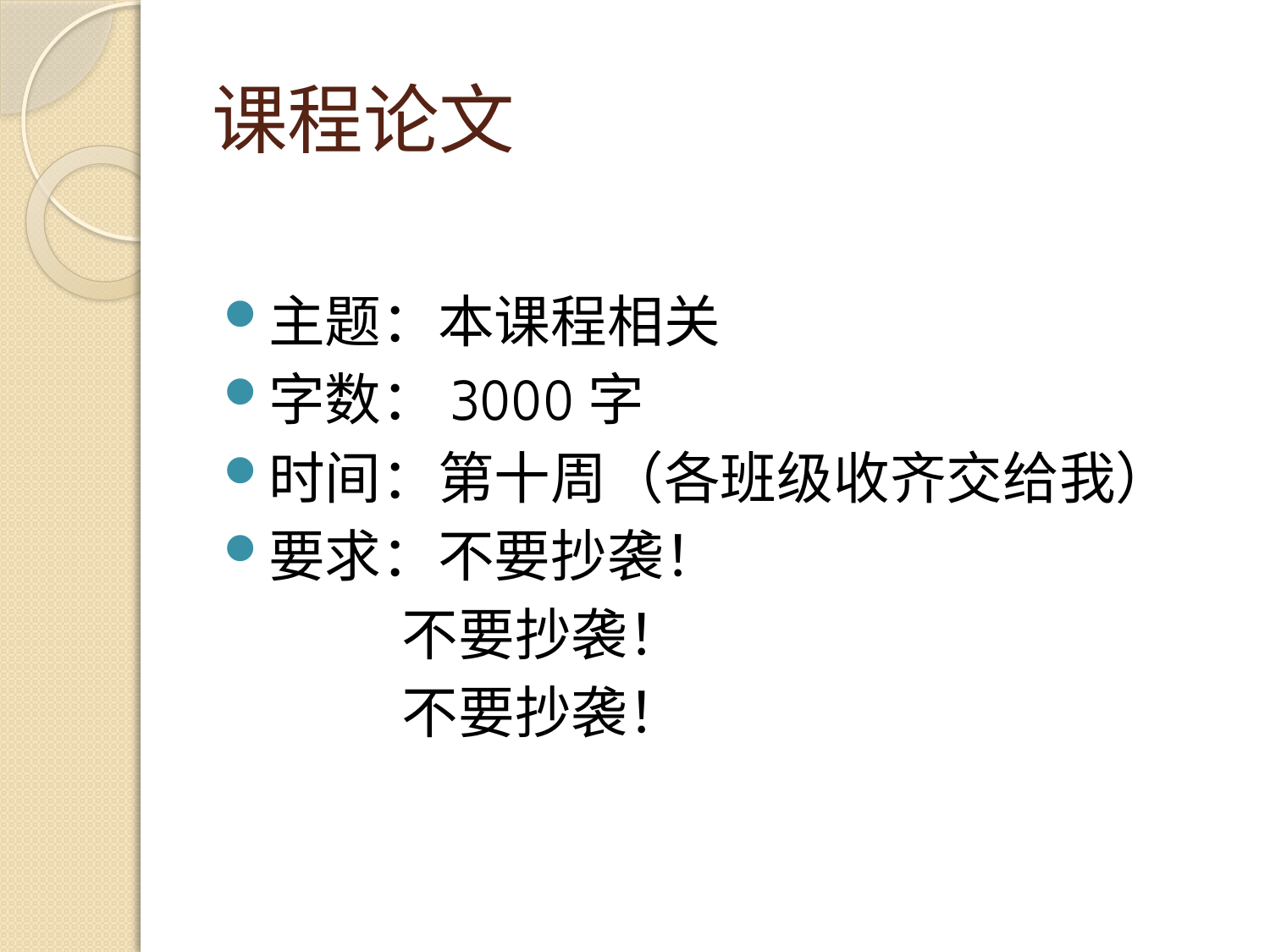

# 课程论文

主题：本课程相关
字数：3000字
时间：第十周（各班级收齐交给我）
要求：不要抄袭！
             不要抄袭！
             不要抄袭！